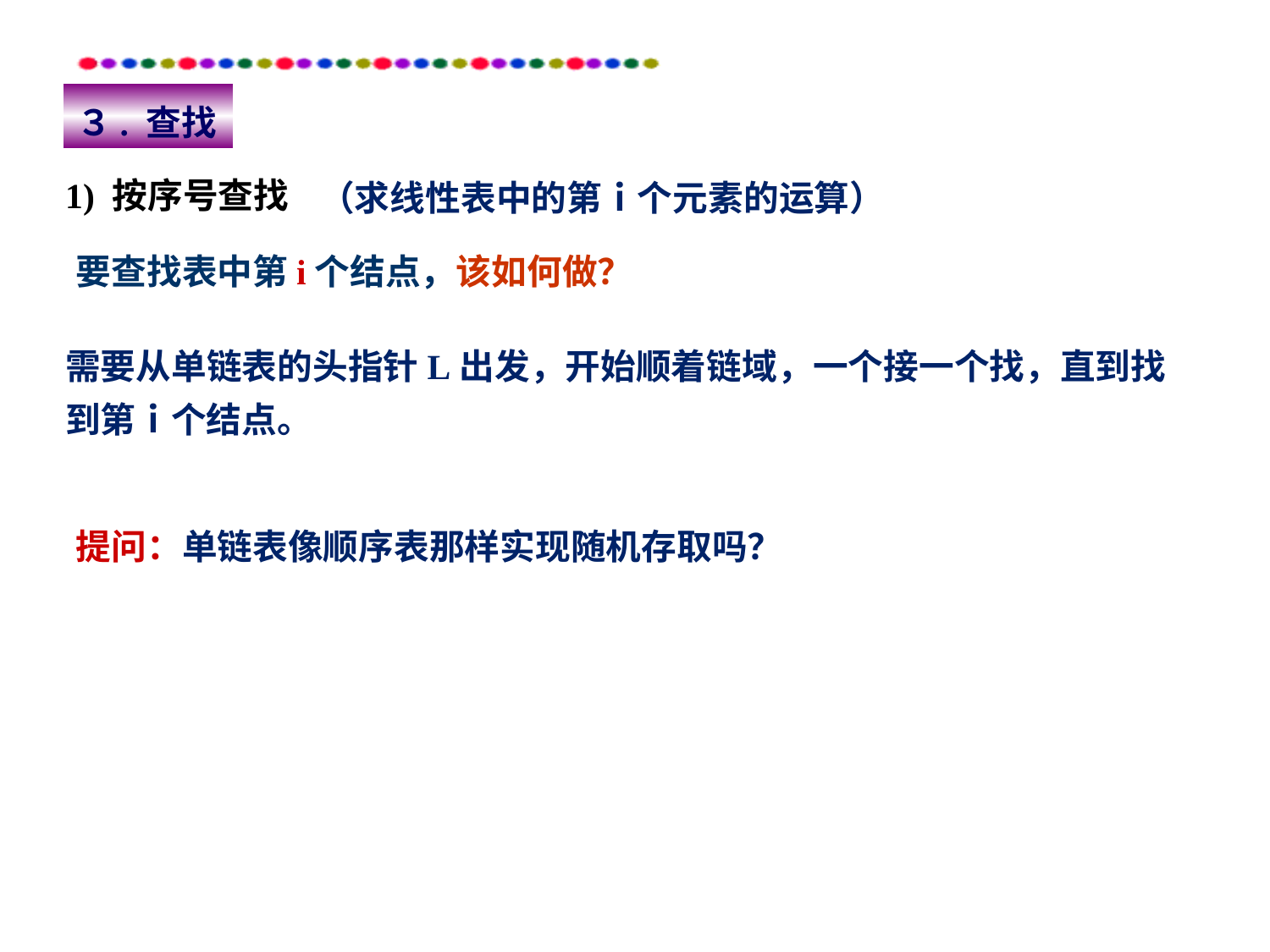

# ３. 查找
1) 按序号查找
（求线性表中的第ｉ个元素的运算）
要查找表中第i个结点，该如何做？
需要从单链表的头指针L出发，开始顺着链域，一个接一个找，直到找到第ｉ个结点。
提问：单链表像顺序表那样实现随机存取吗？